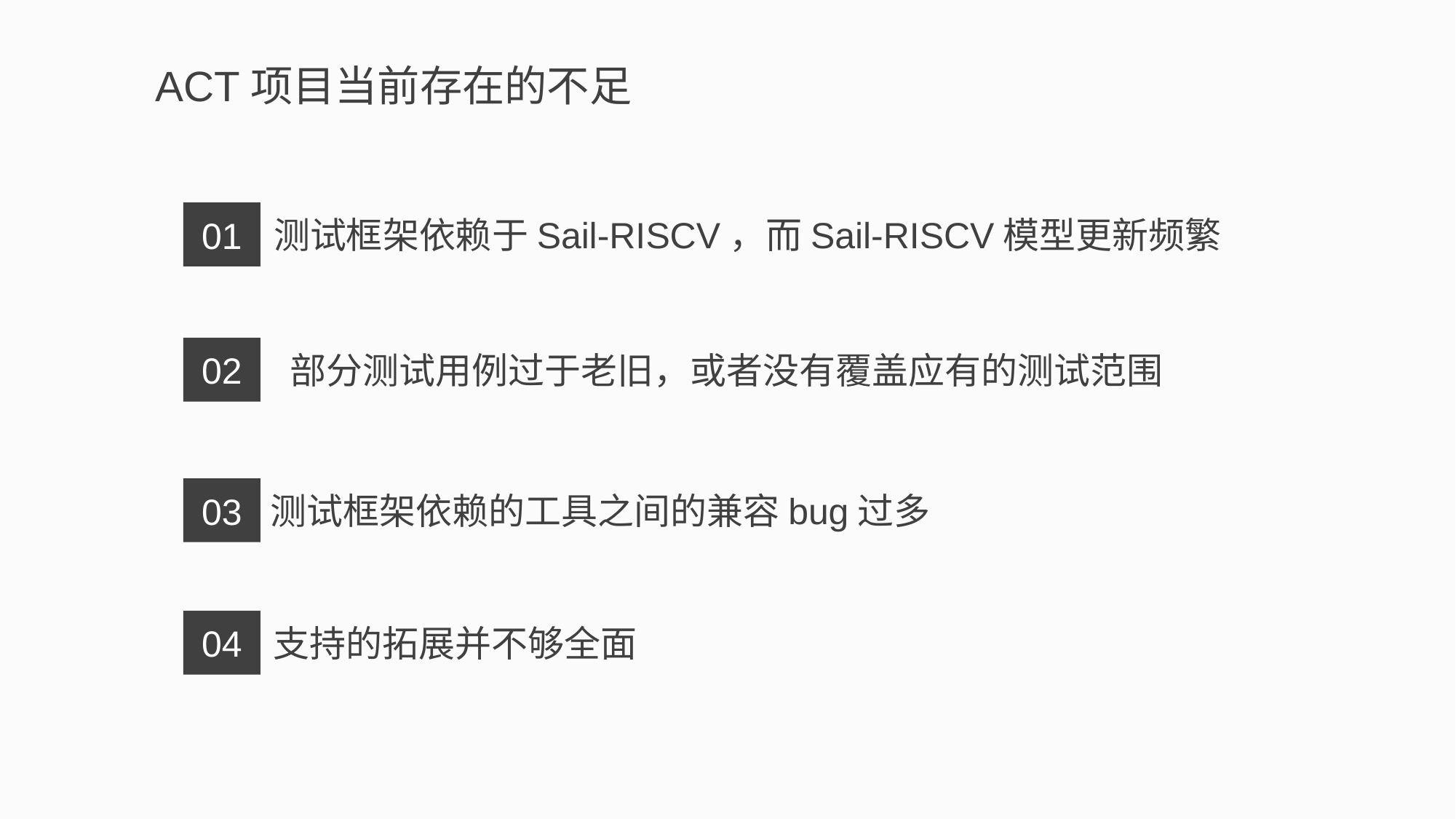

ACT项目当前存在的不足
01
测试框架依赖于Sail-RISCV，而Sail-RISCV模型更新频繁
02
部分测试用例过于老旧，或者没有覆盖应有的测试范围
03
测试框架依赖的工具之间的兼容bug过多
04
支持的拓展并不够全面